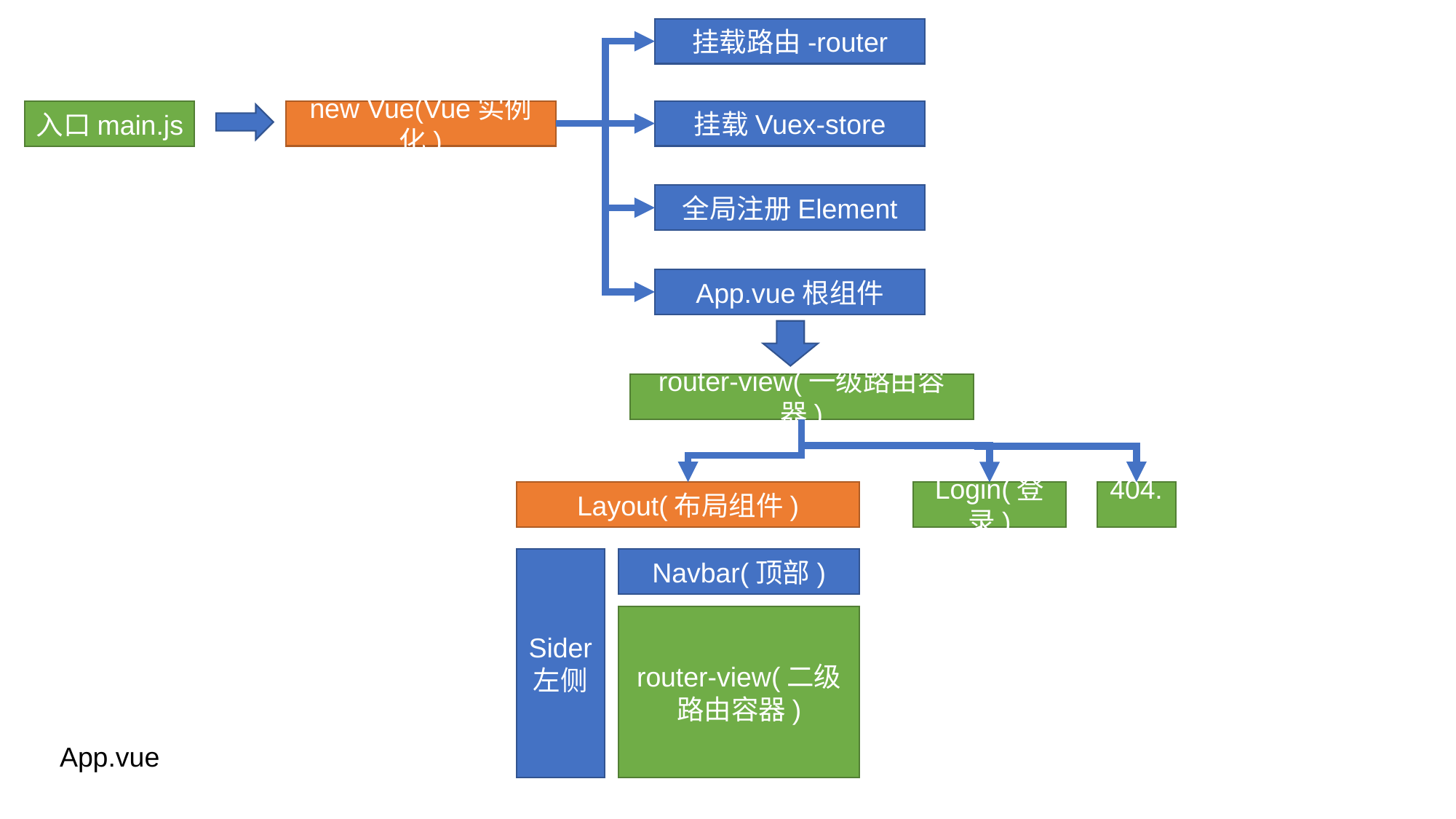

挂载路由-router
new Vue(Vue实例化)
挂载Vuex-store
入口main.js

全局注册Element
App.vue根组件

router-view(一级路由容器)
Layout(布局组件)
404..
Login(登录)
Sider
左侧
Navbar(顶部)
router-view(二级路由容器)
App.vue